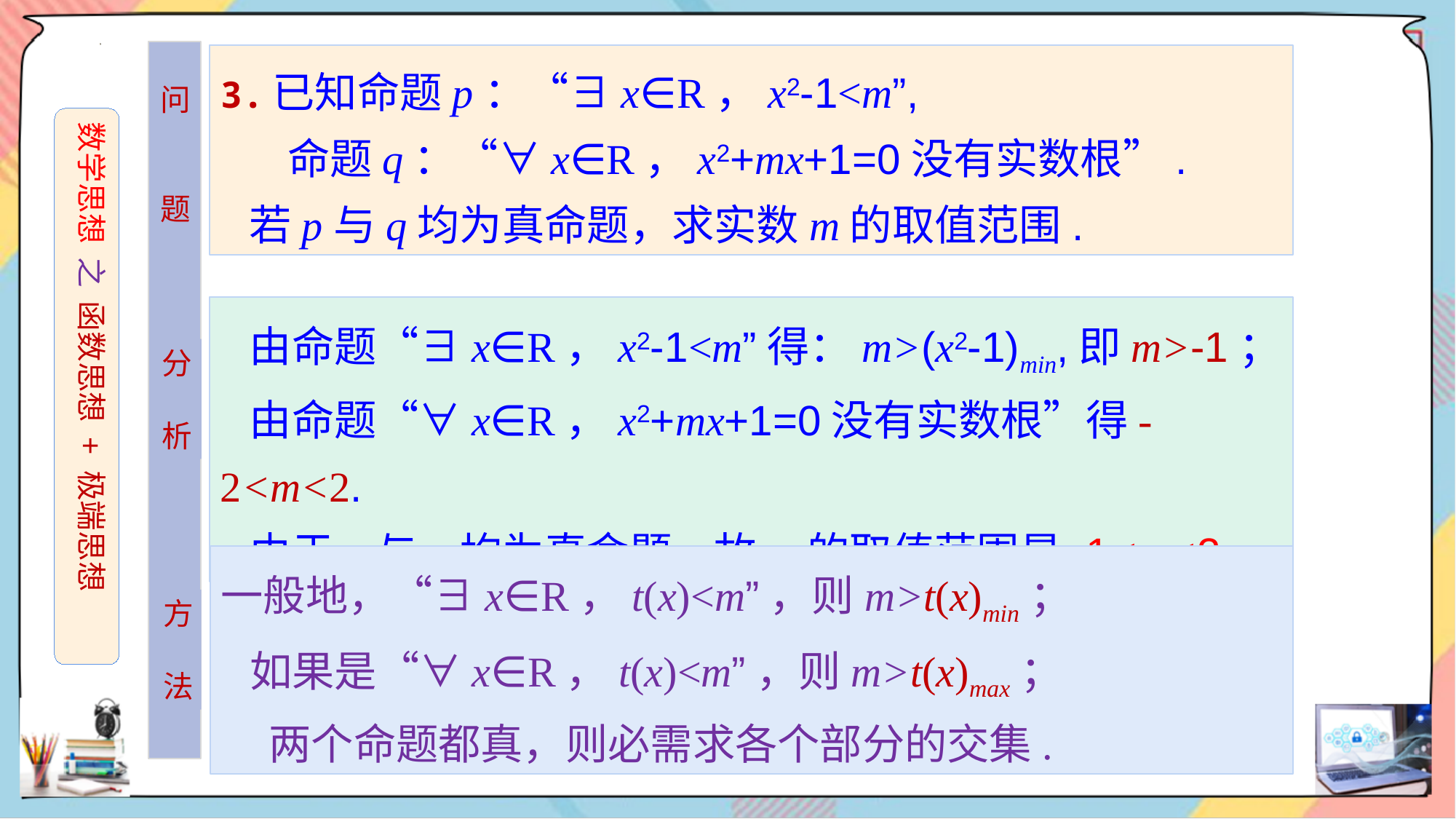

3.已知命题p：“∃x∈R，x2-1<m”,
      命题q：“∀x∈R，x2+mx+1=0没有实数根”.
  若p与q均为真命题，求实数m的取值范围.
问

题
数学思想  之  函数思想 + 极端思想
  由命题“∃x∈R，x2-1<m”得：m>(x2-1)min,即m>-1；
  由命题“∀x∈R，x2+mx+1=0没有实数根”得-2<m<2.
  由于p与q均为真命题，故m的取值范围是-1<m<2.
分

析
一般地，“∃x∈R，t(x)<m”，则m>t(x)min；
  如果是“∀x∈R，t(x)<m”，则m>t(x)max；
    两个命题都真，则必需求各个部分的交集.
方

法